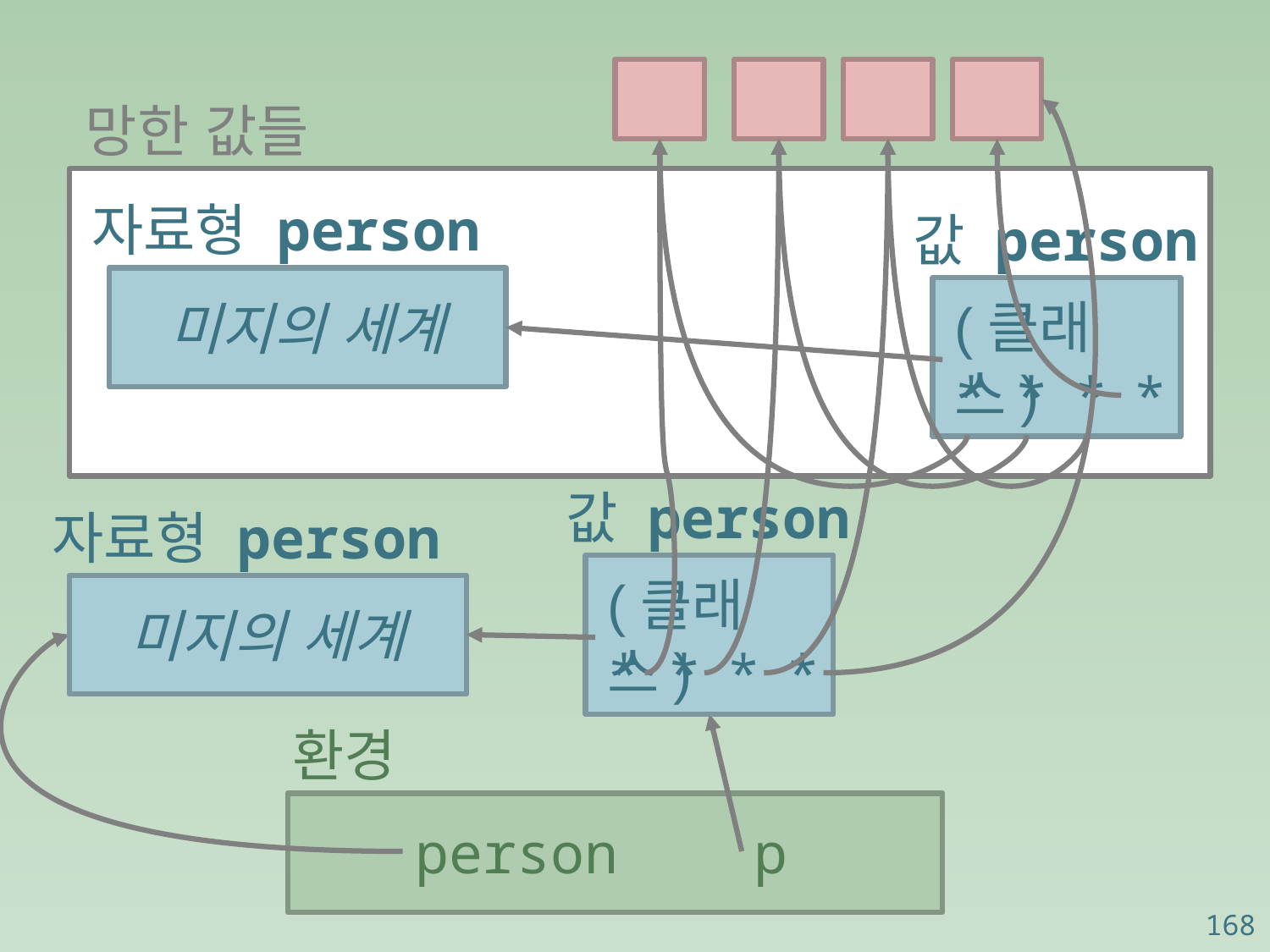

망한 값들

자료형 person
미지의 세계
값 person

(클래스)
*
*
*
*
값 person

(클래스)
*
*
*
*
자료형 person
미지의 세계
환경

person
p
168